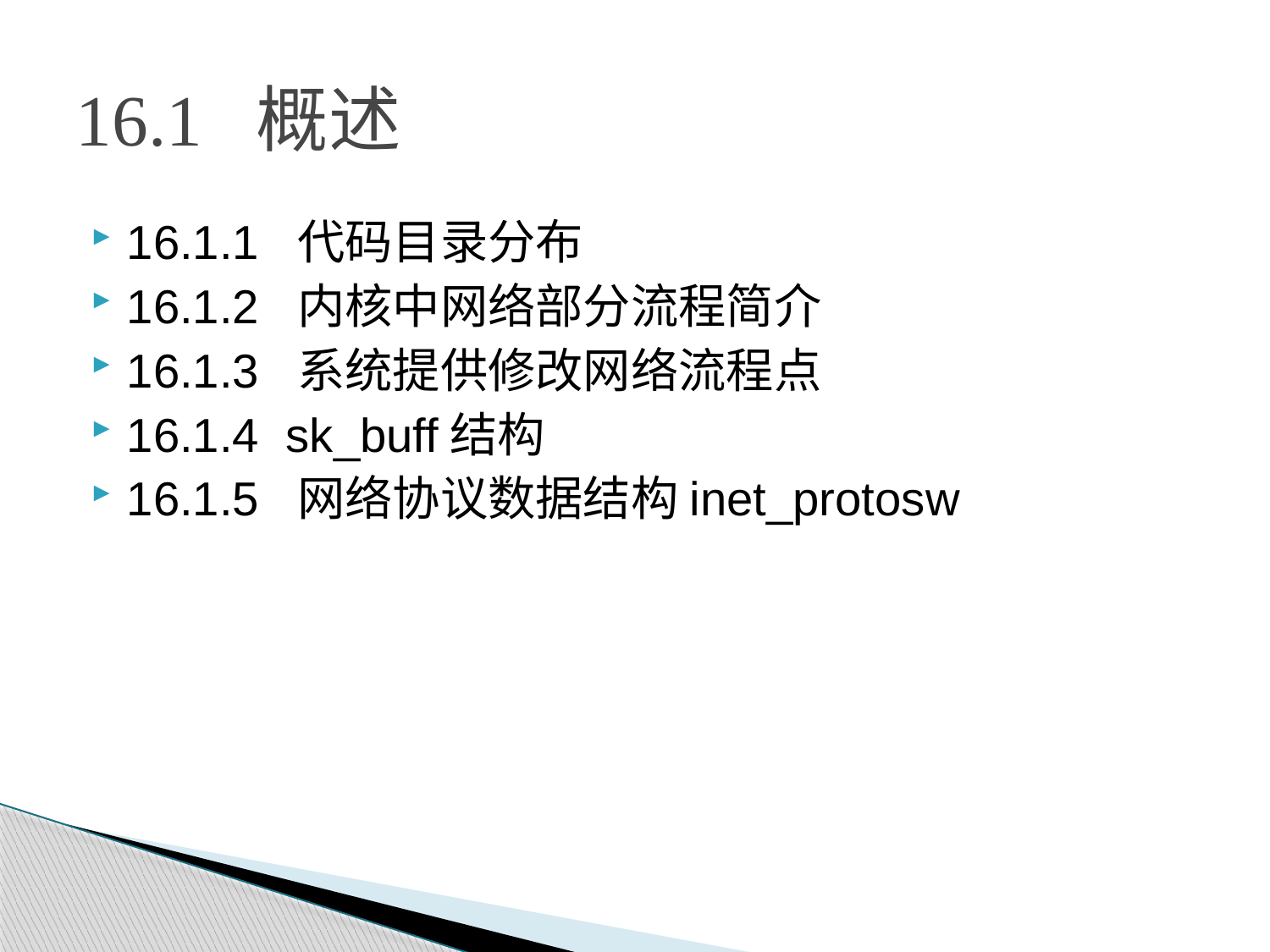

# 16.1  概述
16.1.1  代码目录分布
16.1.2  内核中网络部分流程简介
16.1.3  系统提供修改网络流程点
16.1.4  sk_buff结构
16.1.5  网络协议数据结构inet_protosw